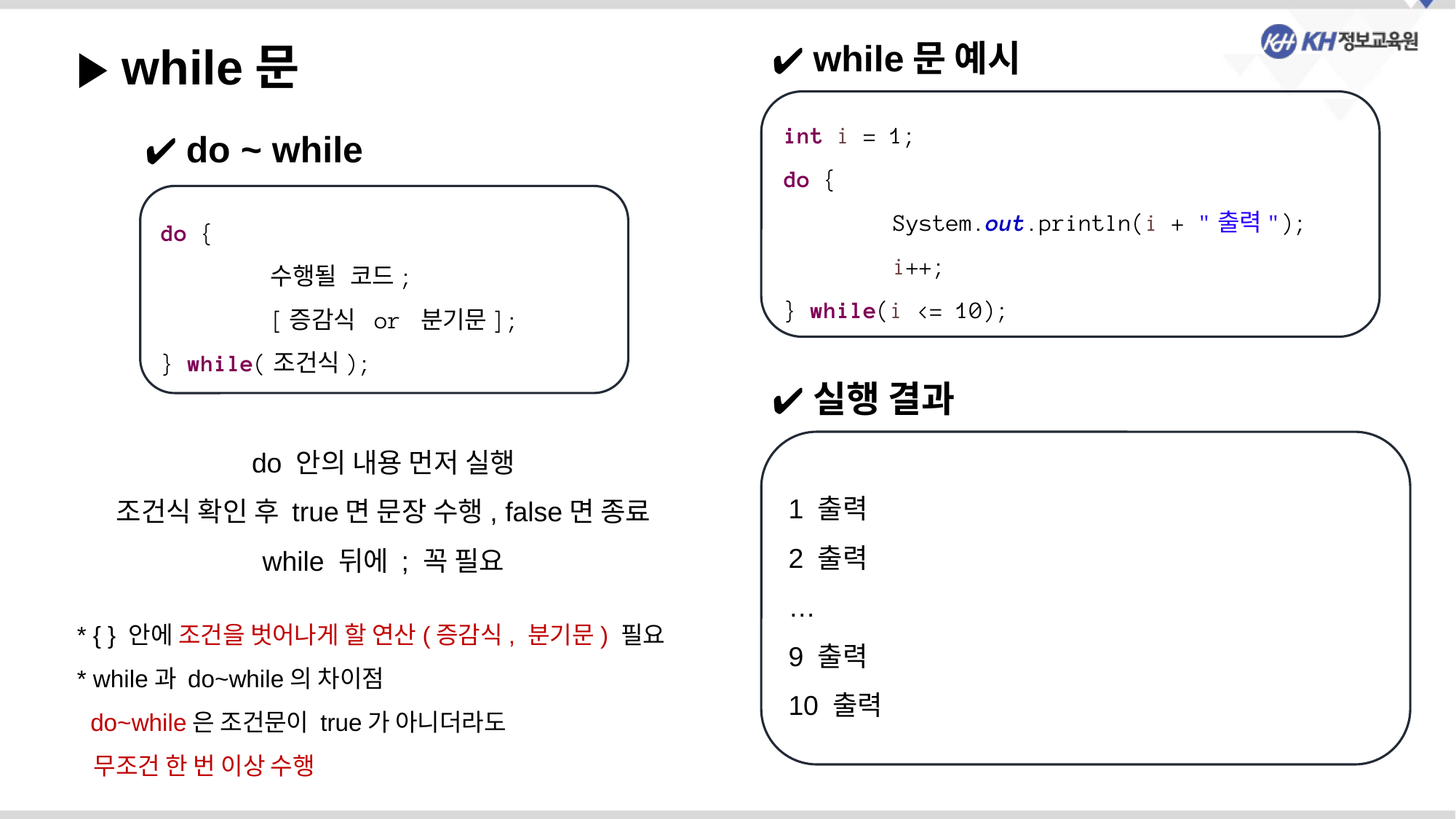

while문 예시
▶ while문
int i = 1;
do {
	System.out.println(i + "출력");
	i++;
} while(i <= 10);
do ~ while
do {
	수행될 코드;
	[증감식 or 분기문];
} while(조건식);
실행 결과
do 안의 내용 먼저 실행
조건식 확인 후 true면 문장 수행, false면 종료
while 뒤에 ; 꼭 필요

* { } 안에 조건을 벗어나게 할 연산(증감식, 분기문) 필요
* while과 do~while의 차이점
  do~while은 조건문이 true가 아니더라도
  무조건 한 번 이상 수행
1 출력
2 출력
…
9 출력
10 출력